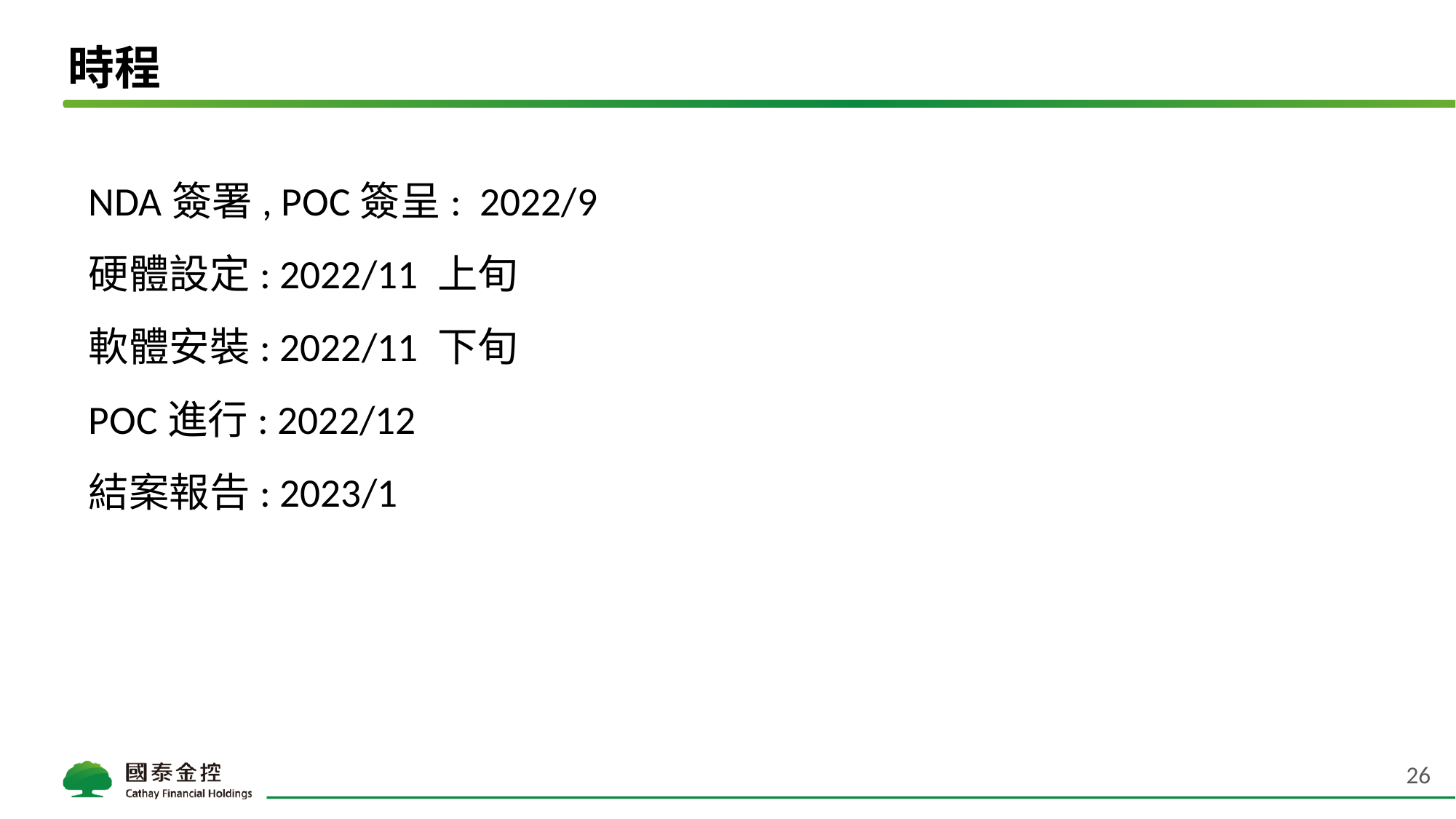

# 時程
NDA簽署, POC簽呈:  2022/9
硬體設定: 2022/11 上旬
軟體安裝: 2022/11 下旬
POC進行: 2022/12
結案報告: 2023/1